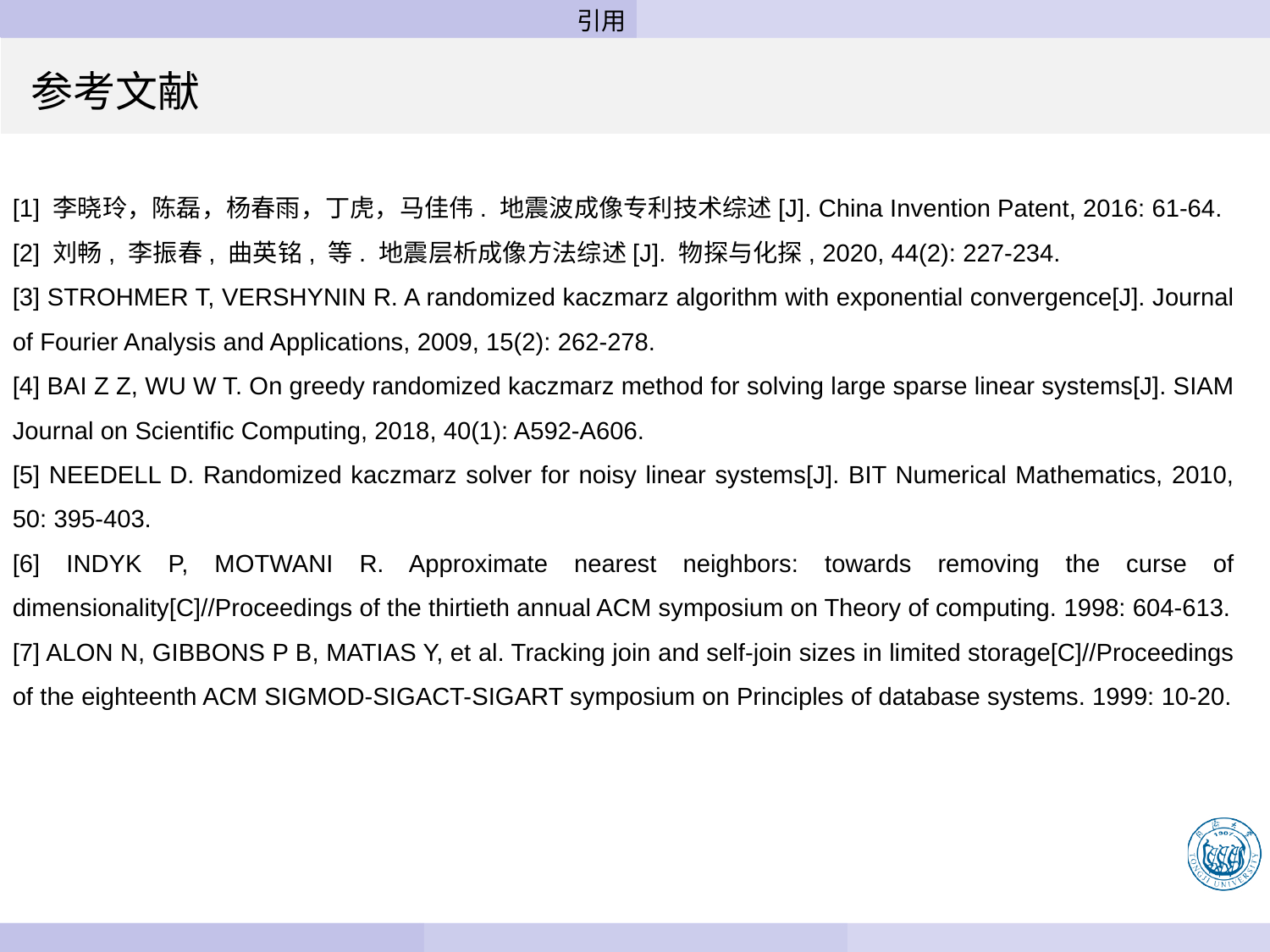

引用
参考文献
[1] 李晓玲，陈磊，杨春雨，丁虎，马佳伟. 地震波成像专利技术综述[J]. China Invention Patent, 2016: 61-64.
[2] 刘畅, 李振春, 曲英铭, 等. 地震层析成像方法综述[J]. 物探与化探, 2020, 44(2): 227-234.
[3] STROHMER T, VERSHYNIN R. A randomized kaczmarz algorithm with exponential convergence[J]. Journal of Fourier Analysis and Applications, 2009, 15(2): 262-278.
[4] BAI Z Z, WU W T. On greedy randomized kaczmarz method for solving large sparse linear systems[J]. SIAM Journal on Scientific Computing, 2018, 40(1): A592-A606.
[5] NEEDELL D. Randomized kaczmarz solver for noisy linear systems[J]. BIT Numerical Mathematics, 2010, 50: 395-403.
[6] INDYK P, MOTWANI R. Approximate nearest neighbors: towards removing the curse of dimensionality[C]//Proceedings of the thirtieth annual ACM symposium on Theory of computing. 1998: 604-613.
[7] ALON N, GIBBONS P B, MATIAS Y, et al. Tracking join and self-join sizes in limited storage[C]//Proceedings of the eighteenth ACM SIGMOD-SIGACT-SIGART symposium on Principles of database systems. 1999: 10-20.